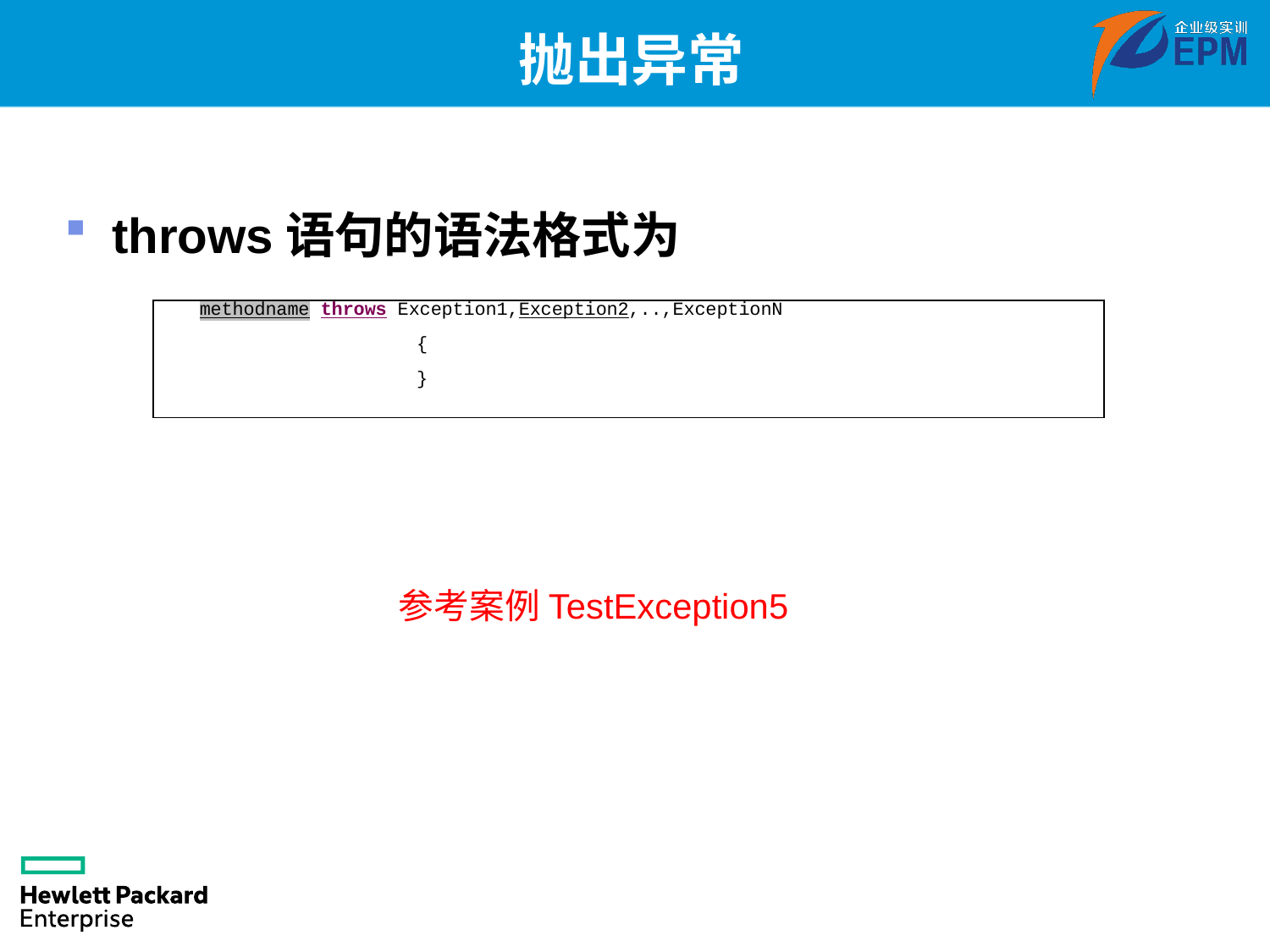

# 抛出异常
throws语句的语法格式为
| methodname throws Exception1,Exception2,..,ExceptionN { } |
| --- |
参考案例TestException5